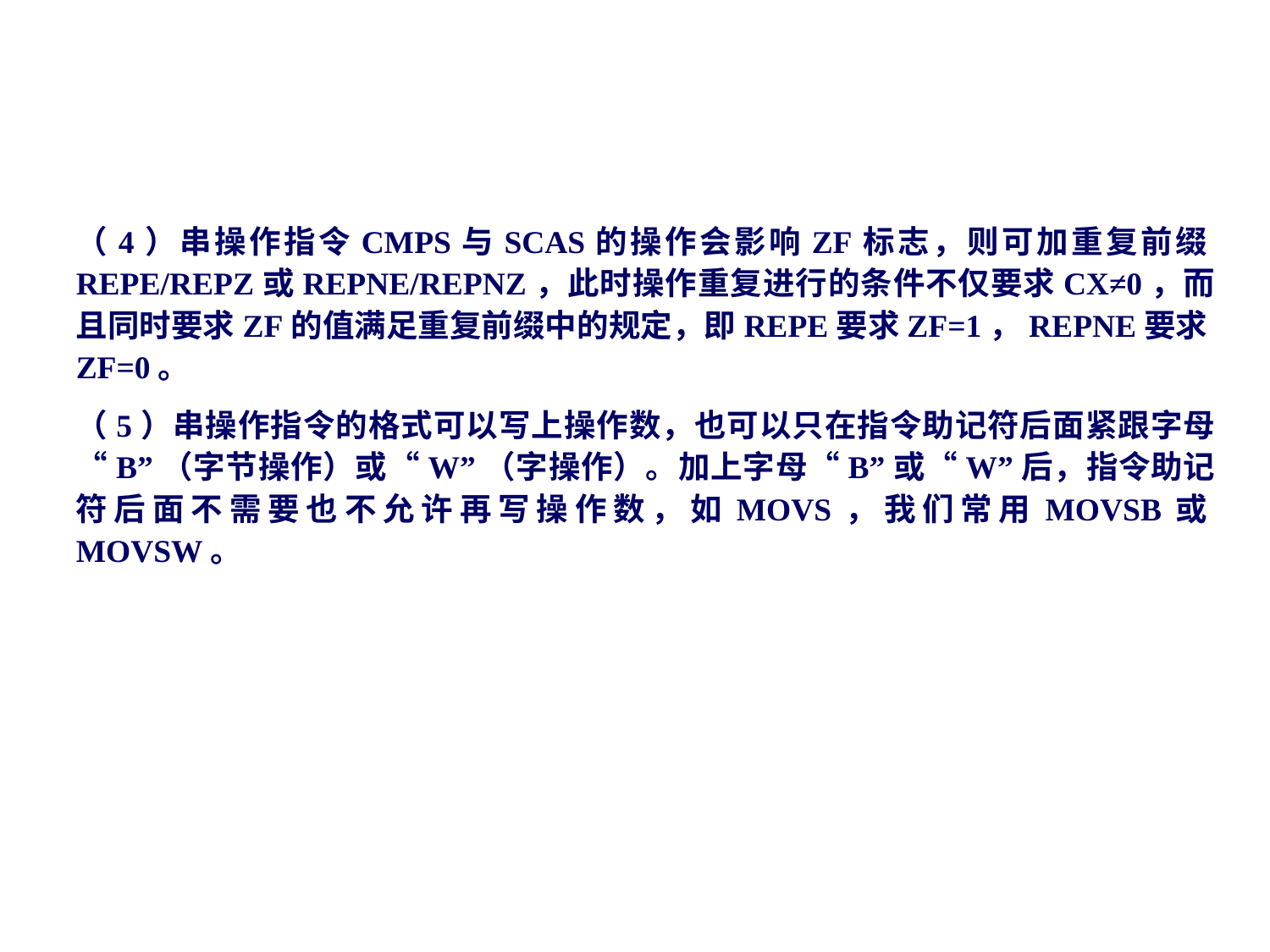

#
（4）串操作指令CMPS与SCAS的操作会影响ZF标志，则可加重复前缀REPE/REPZ或REPNE/REPNZ，此时操作重复进行的条件不仅要求CX≠0，而且同时要求ZF的值满足重复前缀中的规定，即REPE要求ZF=1，REPNE要求ZF=0。
（5）串操作指令的格式可以写上操作数，也可以只在指令助记符后面紧跟字母“B”（字节操作）或“W”（字操作）。加上字母“B”或“W”后，指令助记符后面不需要也不允许再写操作数，如MOVS，我们常用MOVSB或MOVSW。